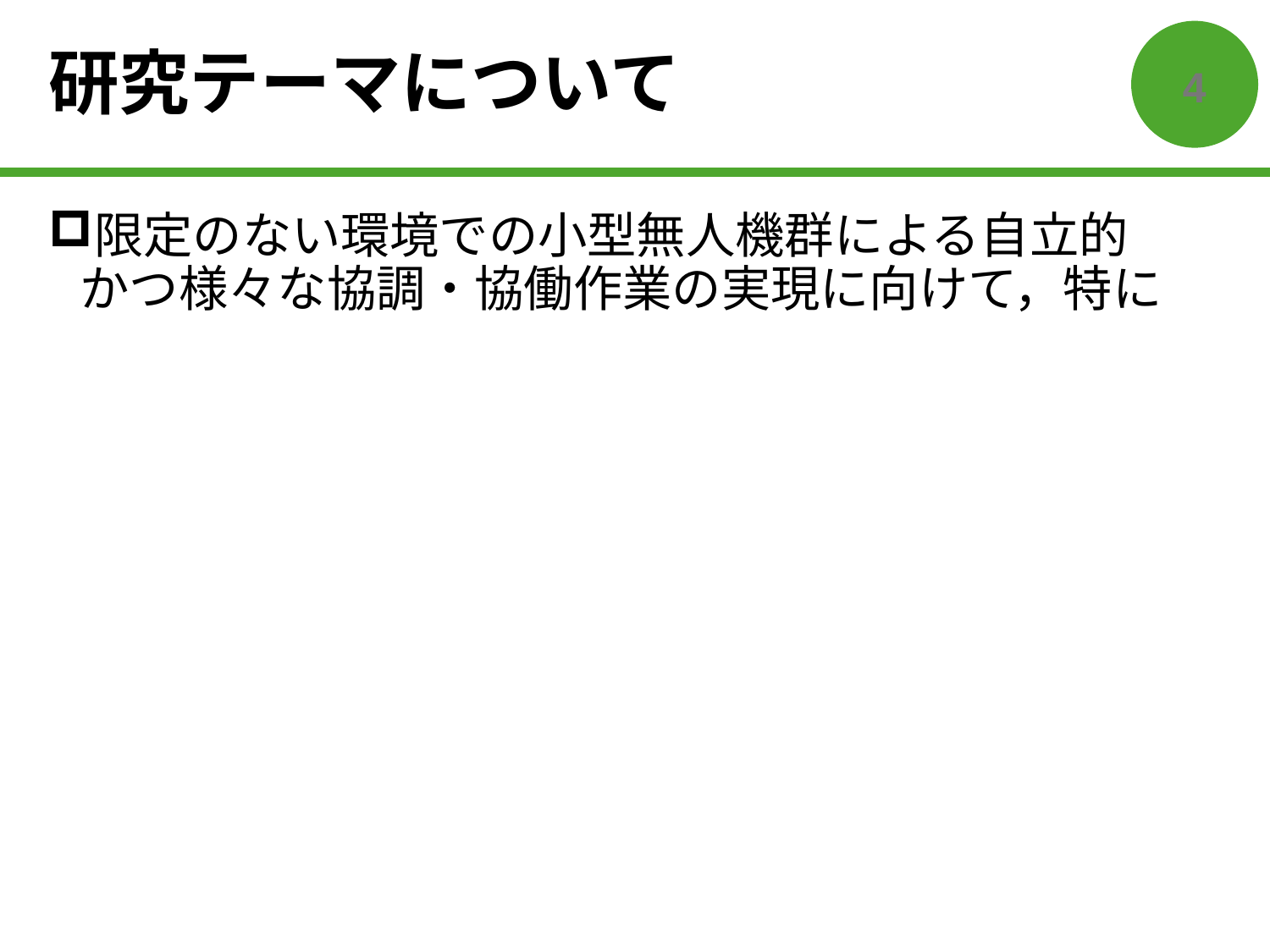

# 研究テーマについて
4
限定のない環境での小型無人機群による自立的
かつ様々な協調・協働作業の実現に向けて，特に